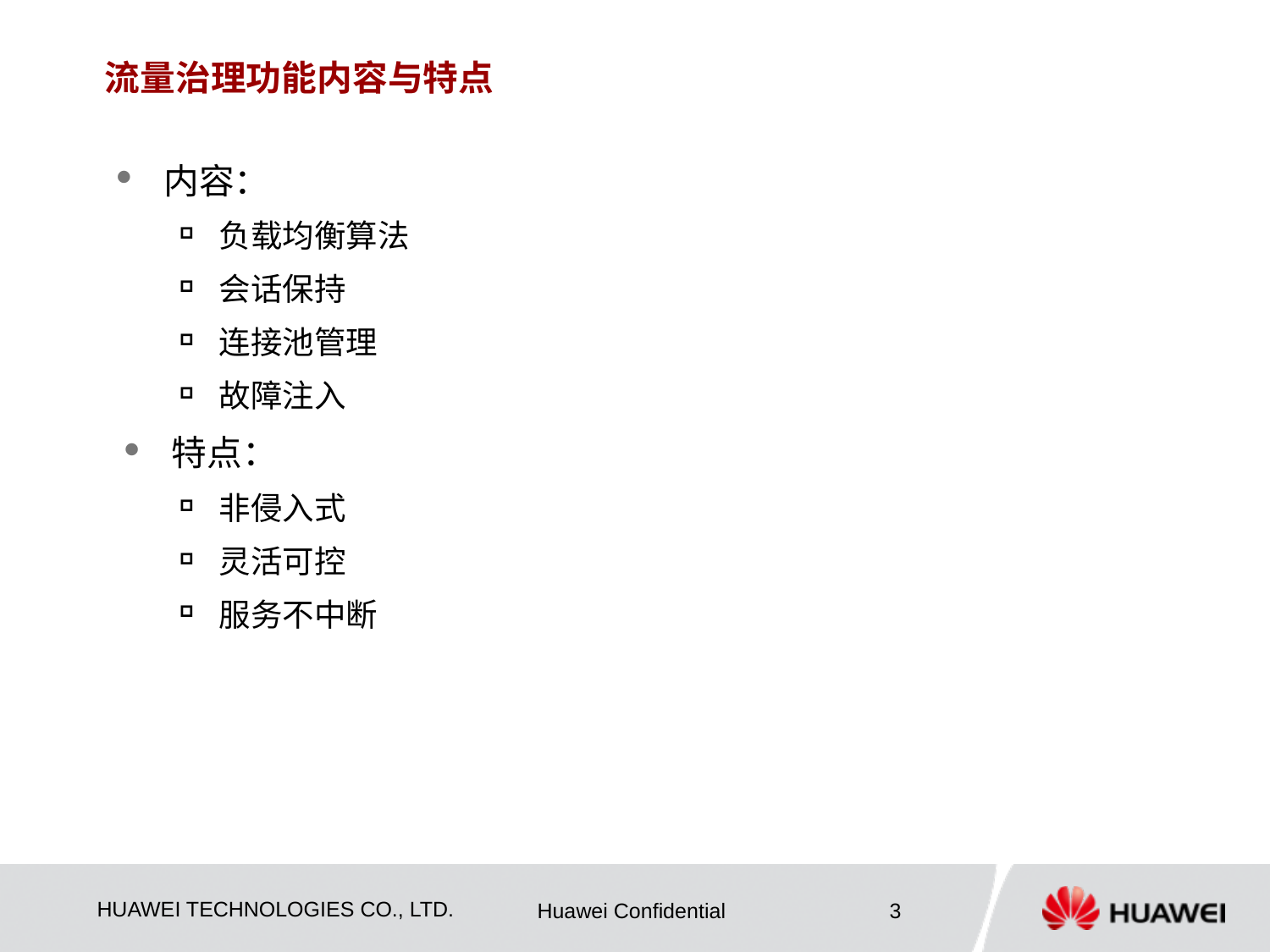

# 流量治理功能内容与特点
内容：
负载均衡算法
会话保持
连接池管理
故障注入
特点：
非侵入式
灵活可控
服务不中断